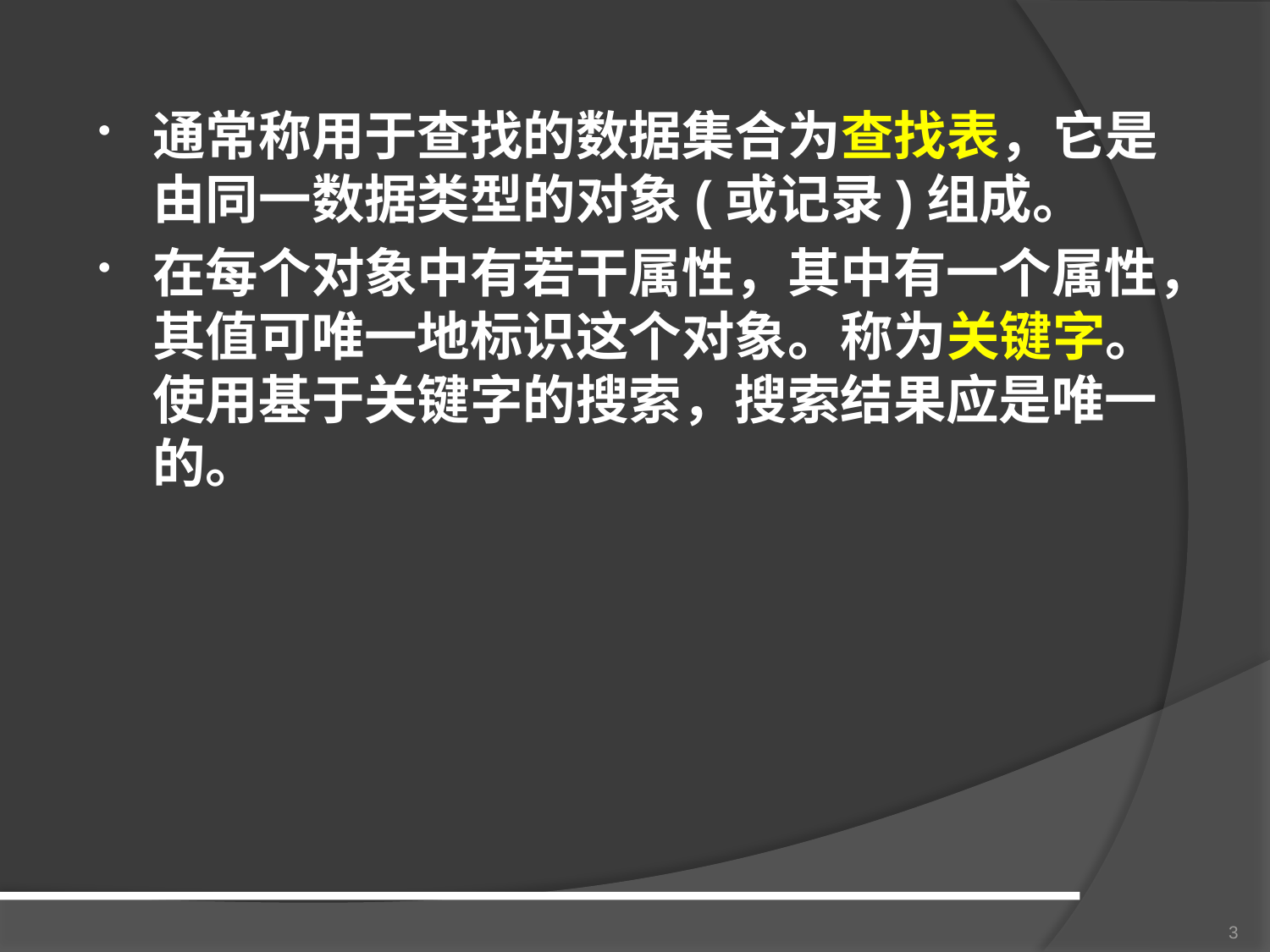

通常称用于查找的数据集合为查找表，它是由同一数据类型的对象(或记录)组成。
在每个对象中有若干属性，其中有一个属性，其值可唯一地标识这个对象。称为关键字。使用基于关键字的搜索，搜索结果应是唯一的。
3